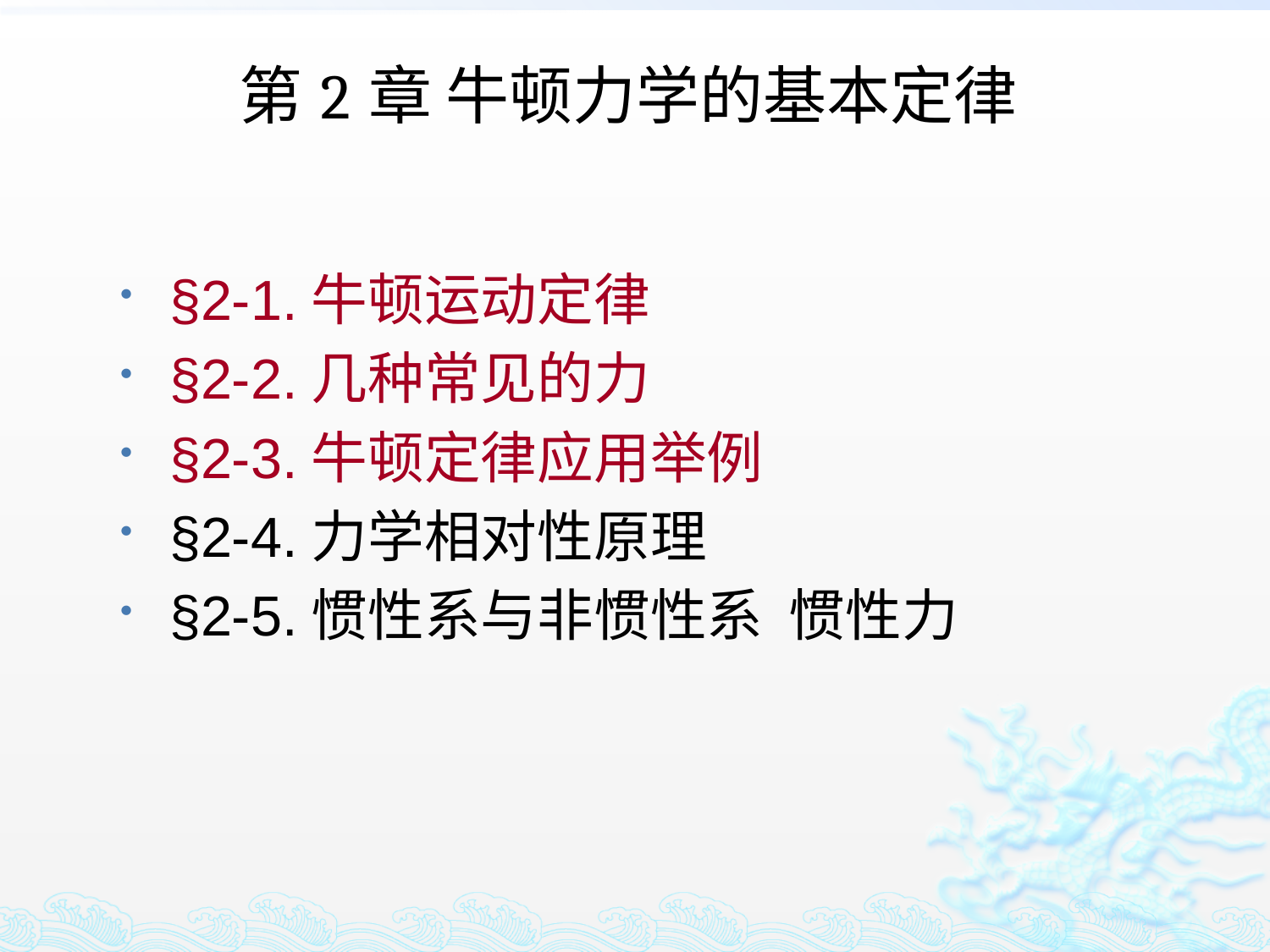

第2章 牛顿力学的基本定律
§2-1.牛顿运动定律
§2-2.几种常见的力
§2-3.牛顿定律应用举例
§2-4.力学相对性原理
§2-5.惯性系与非惯性系  惯性力